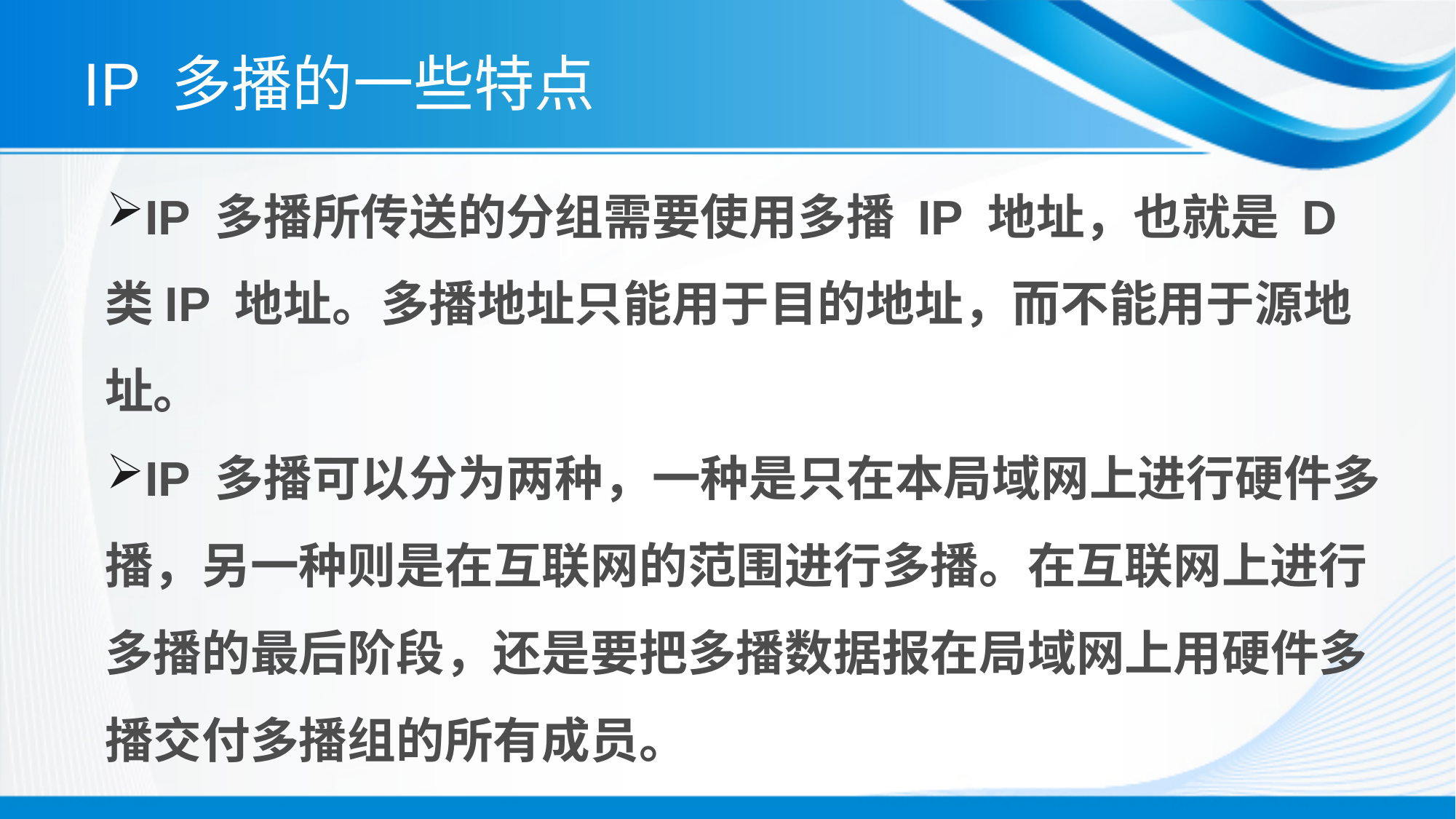

# IP 多播的一些特点
IP 多播所传送的分组需要使用多播 IP 地址，也就是 D 类IP 地址。多播地址只能用于目的地址，而不能用于源地址。
IP 多播可以分为两种，一种是只在本局域网上进行硬件多播，另一种则是在互联网的范围进行多播。在互联网上进行多播的最后阶段，还是要把多播数据报在局域网上用硬件多播交付多播组的所有成员。